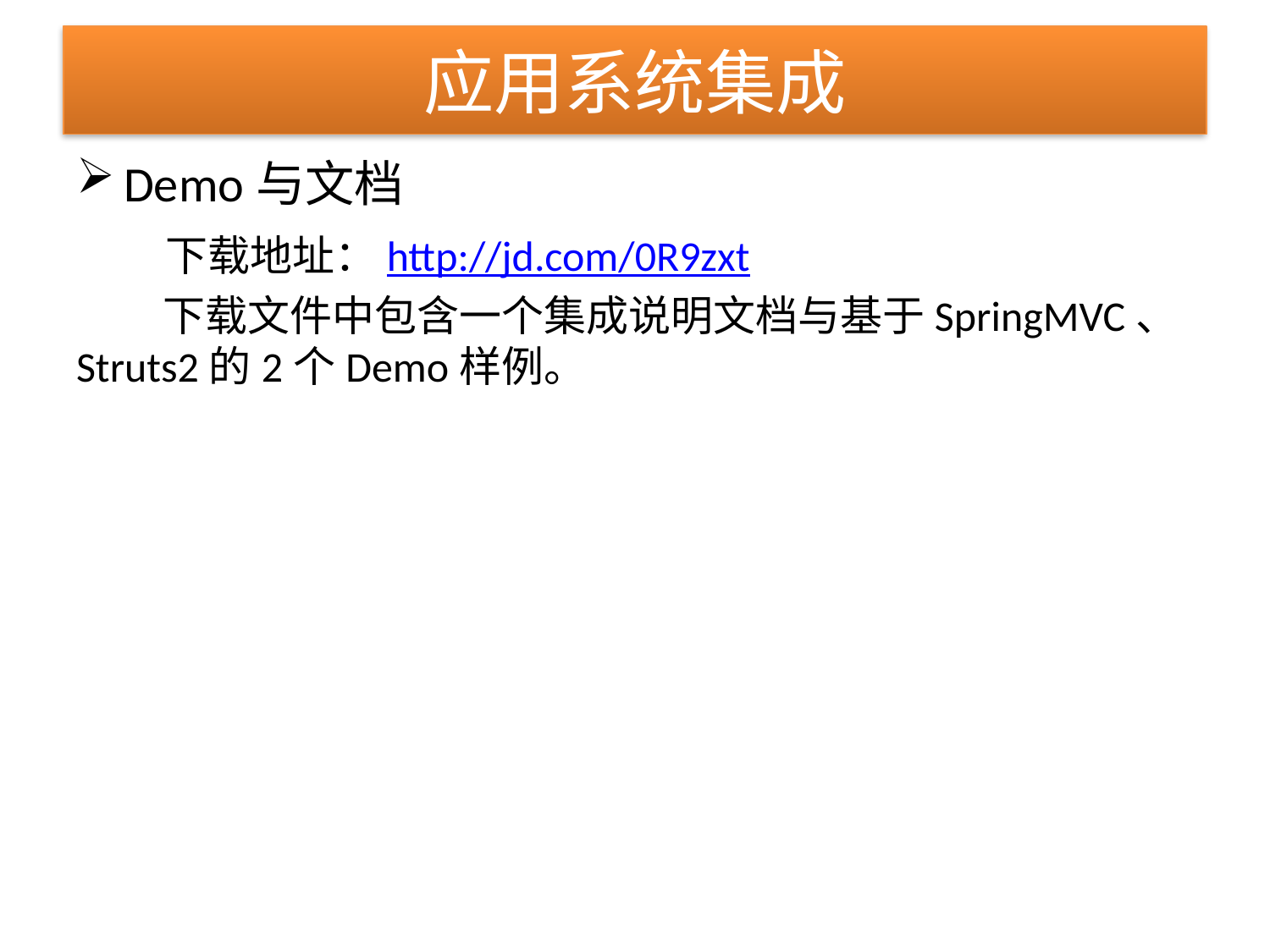

应用系统集成
#
Demo与文档
       下载地址：http://jd.com/0R9zxt
        下载文件中包含一个集成说明文档与基于SpringMVC、Struts2的2个Demo样例。